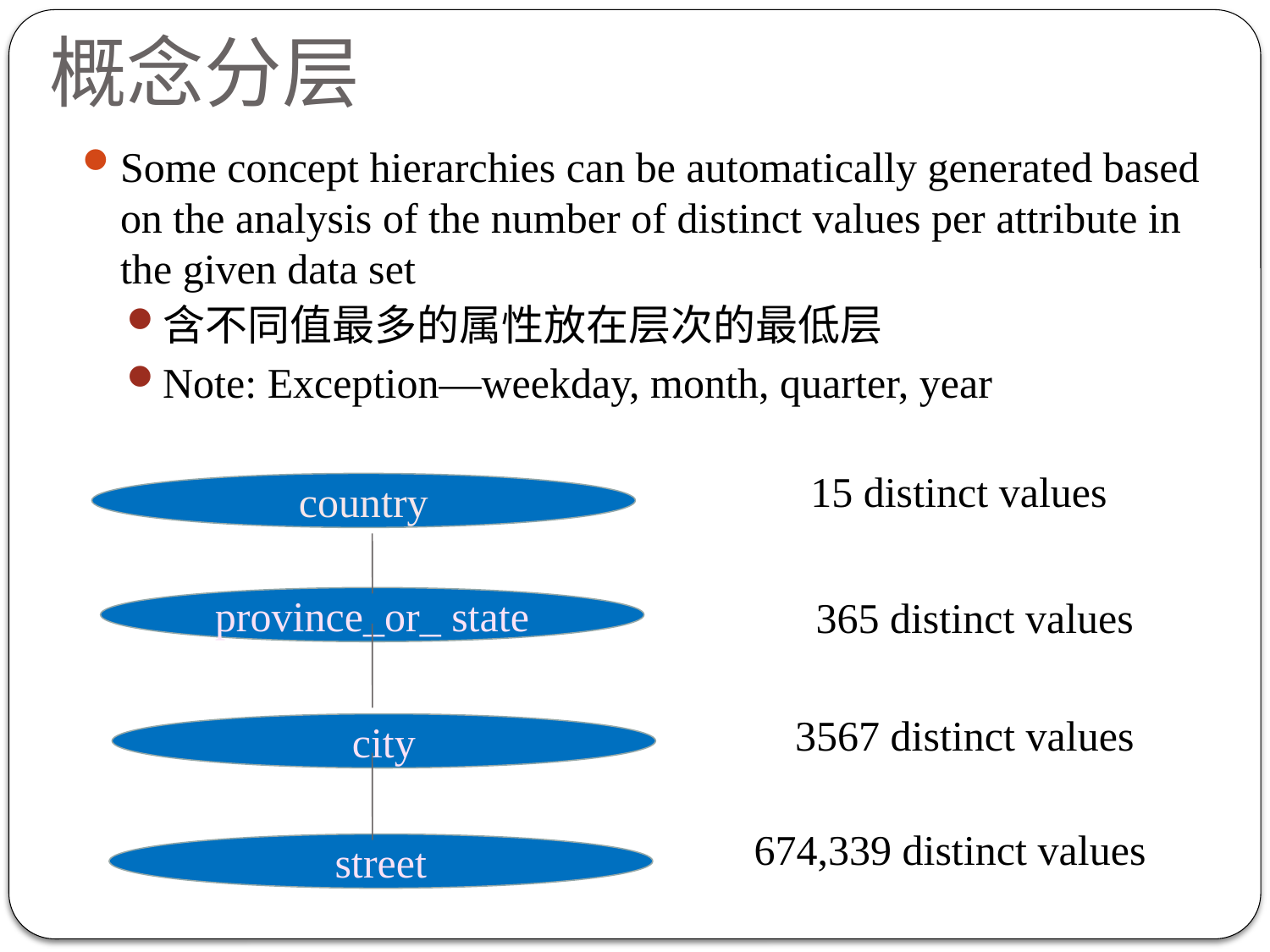

# 概念分层
Some concept hierarchies can be automatically generated based on the analysis of the number of distinct values per attribute in the given data set
含不同值最多的属性放在层次的最低层
Note: Exception—weekday, month, quarter, year
15 distinct values
country

365 distinct values
province_or_ state

3567 distinct values
city

674,339 distinct values
street